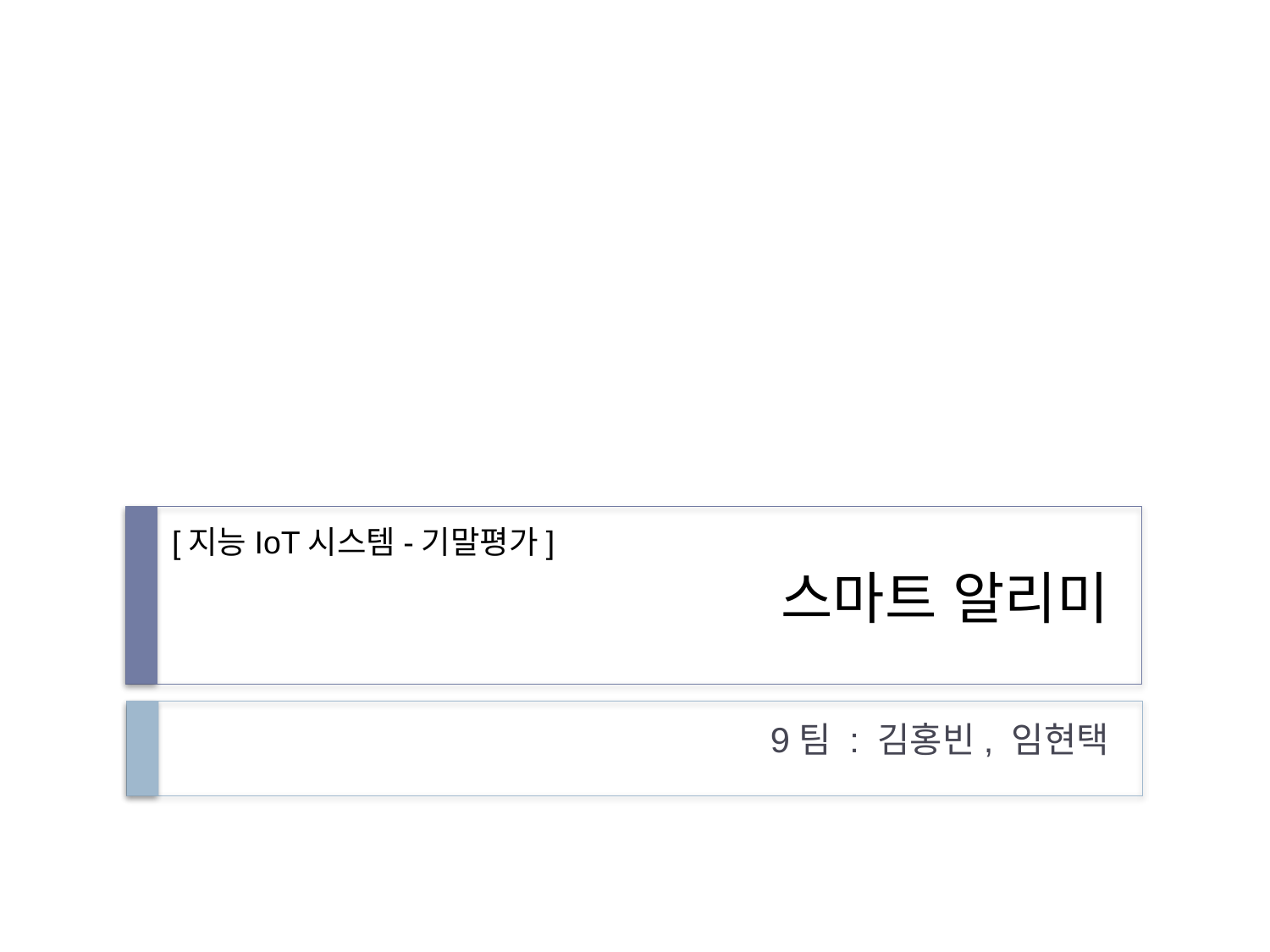

[지능IoT시스템-기말평가]
# 스마트 알리미
9팀 : 김홍빈, 임현택